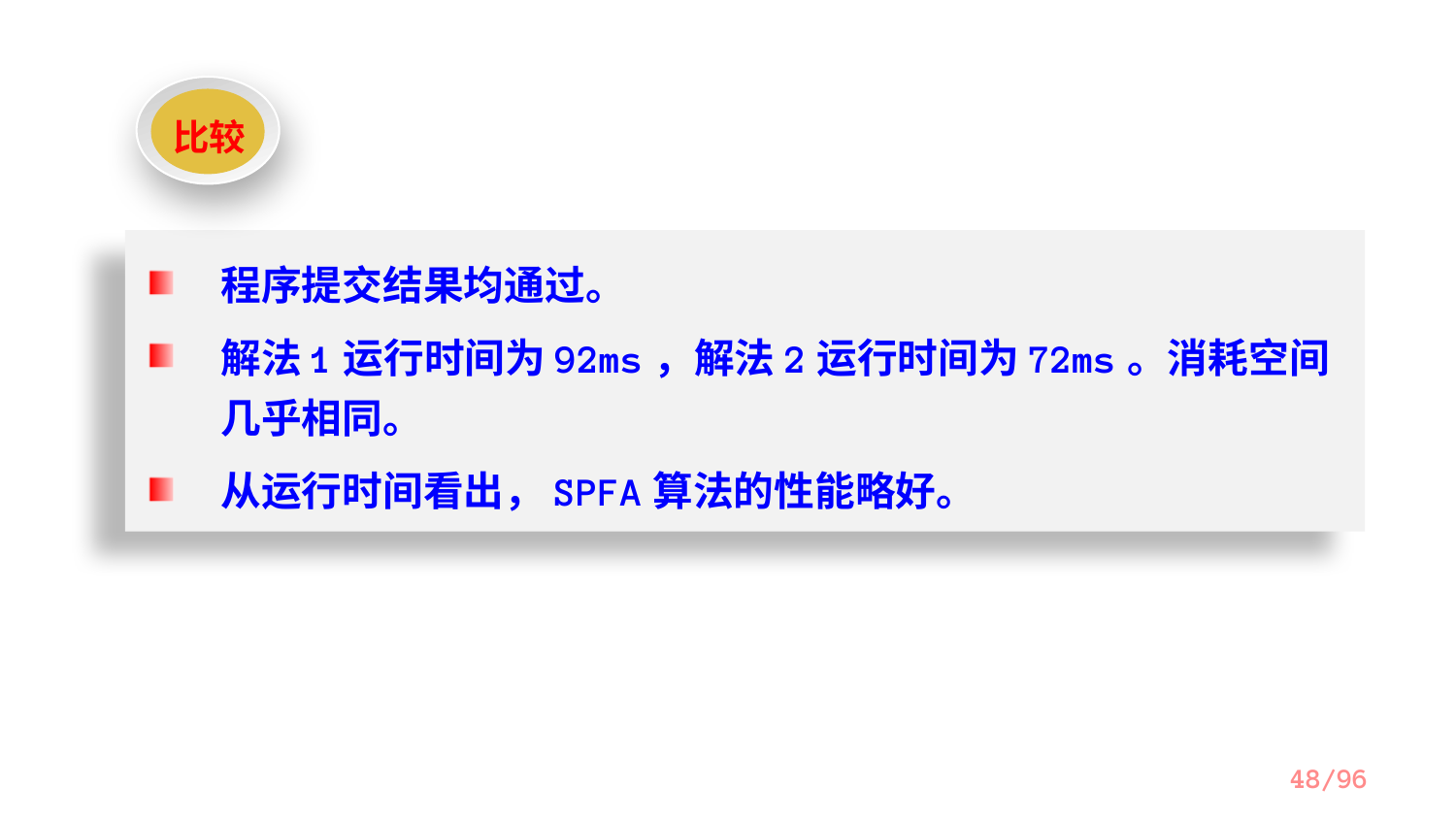

比较
程序提交结果均通过。
解法1运行时间为92ms，解法2运行时间为72ms。消耗空间几乎相同。
从运行时间看出，SPFA算法的性能略好。
48/96